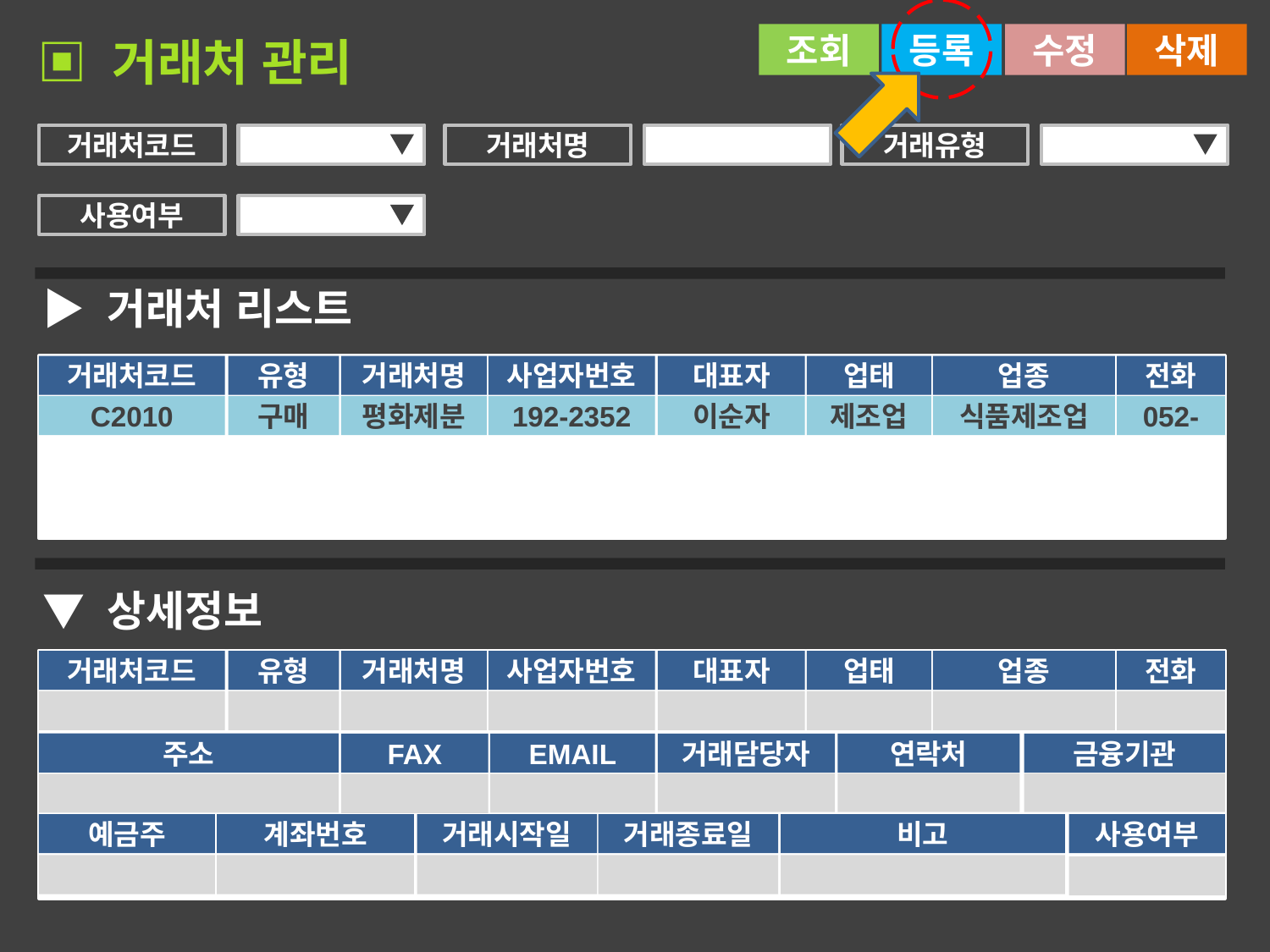

삭제
수정
등록
조회
▣ 거래처 관리

거래처코드

거래처명

거래유형

사용여부

▶ 거래처 리스트
거래처코드
유형
거래처명
사업자번호
대표자
업태
업종
전화

C2010
구매
평화제분
192-2352
이순자
제조업
식품제조업
052-

▼ 상세정보
너무 보여줄게 없다보니 ….
임의로 항목을 추가했습니다

거래처코드
유형
거래처명
사업자번호
대표자
업태
업종
전화

주소
FAX
EMAIL
거래담당자
연락처
금융기관

예금주
계좌번호
거래시작일
거래종료일
비고
사용여부